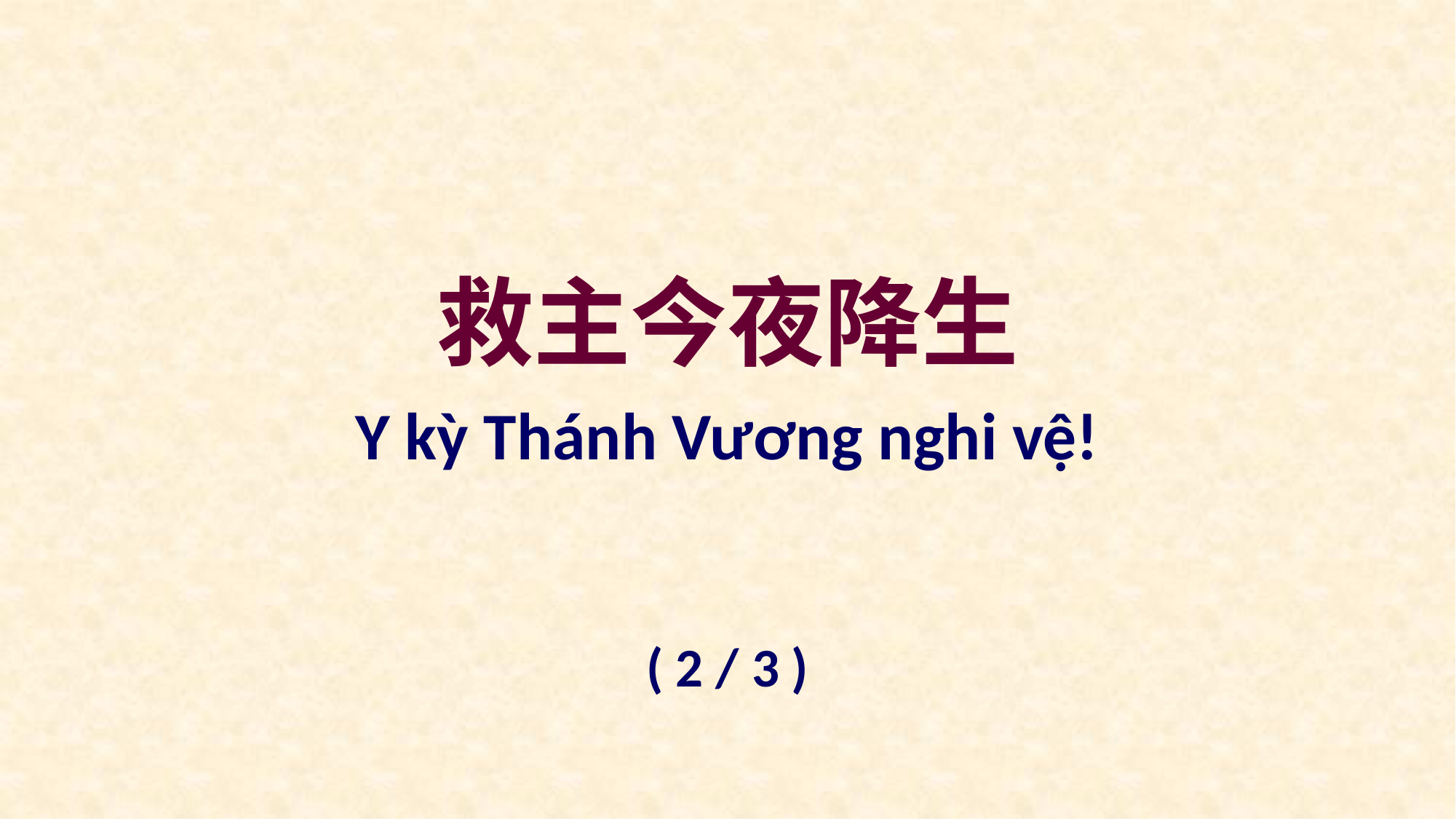

救主今夜降生
Y kỳ Thánh Vương nghi vệ!
( 2 / 3 )